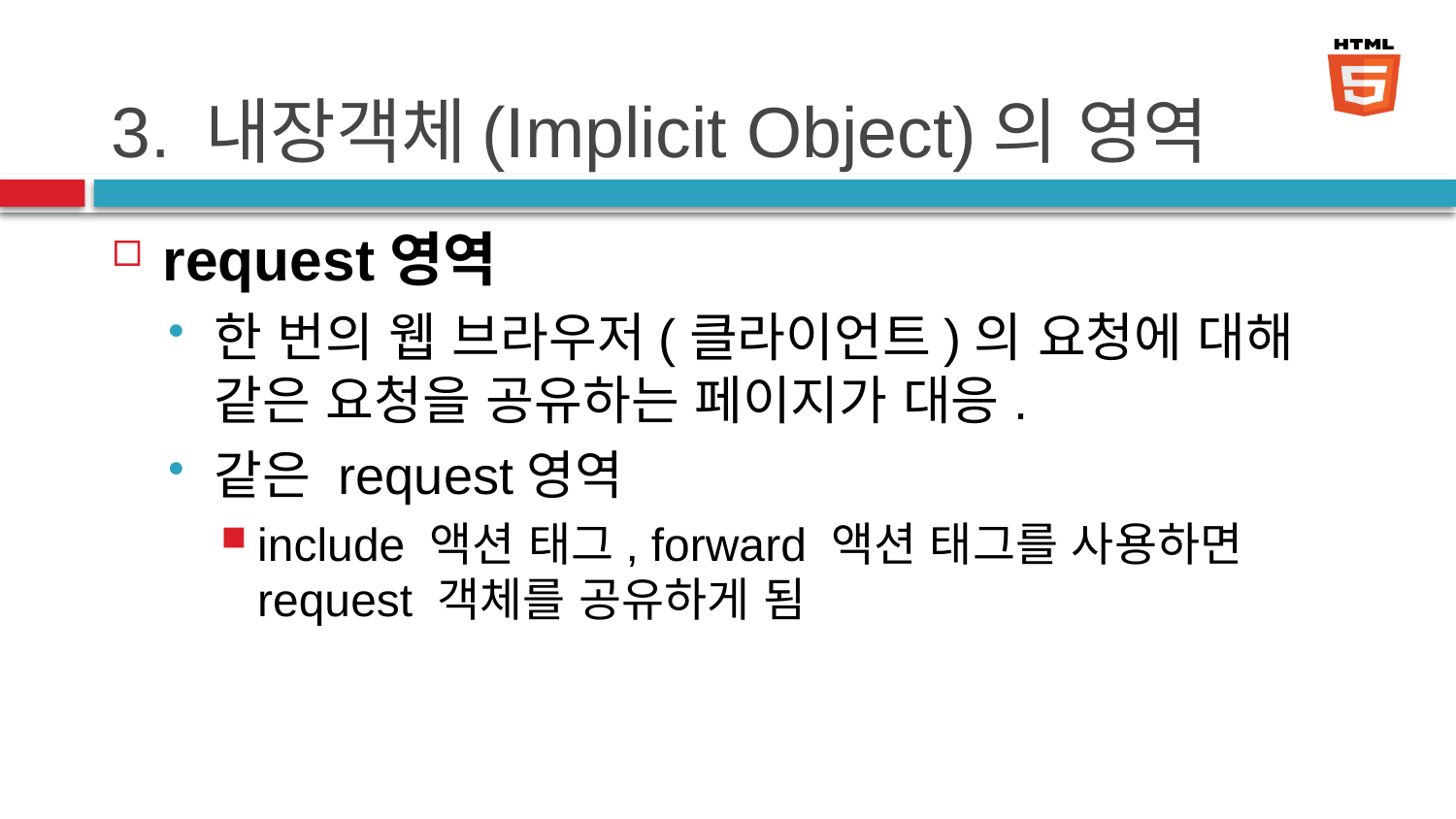

# 3. 내장객체(Implicit Object)의 영역
request영역
한 번의 웹 브라우저(클라이언트)의 요청에 대해 같은 요청을 공유하는 페이지가 대응.
같은 request영역
include 액션 태그, forward 액션 태그를 사용하면 request 객체를 공유하게 됨